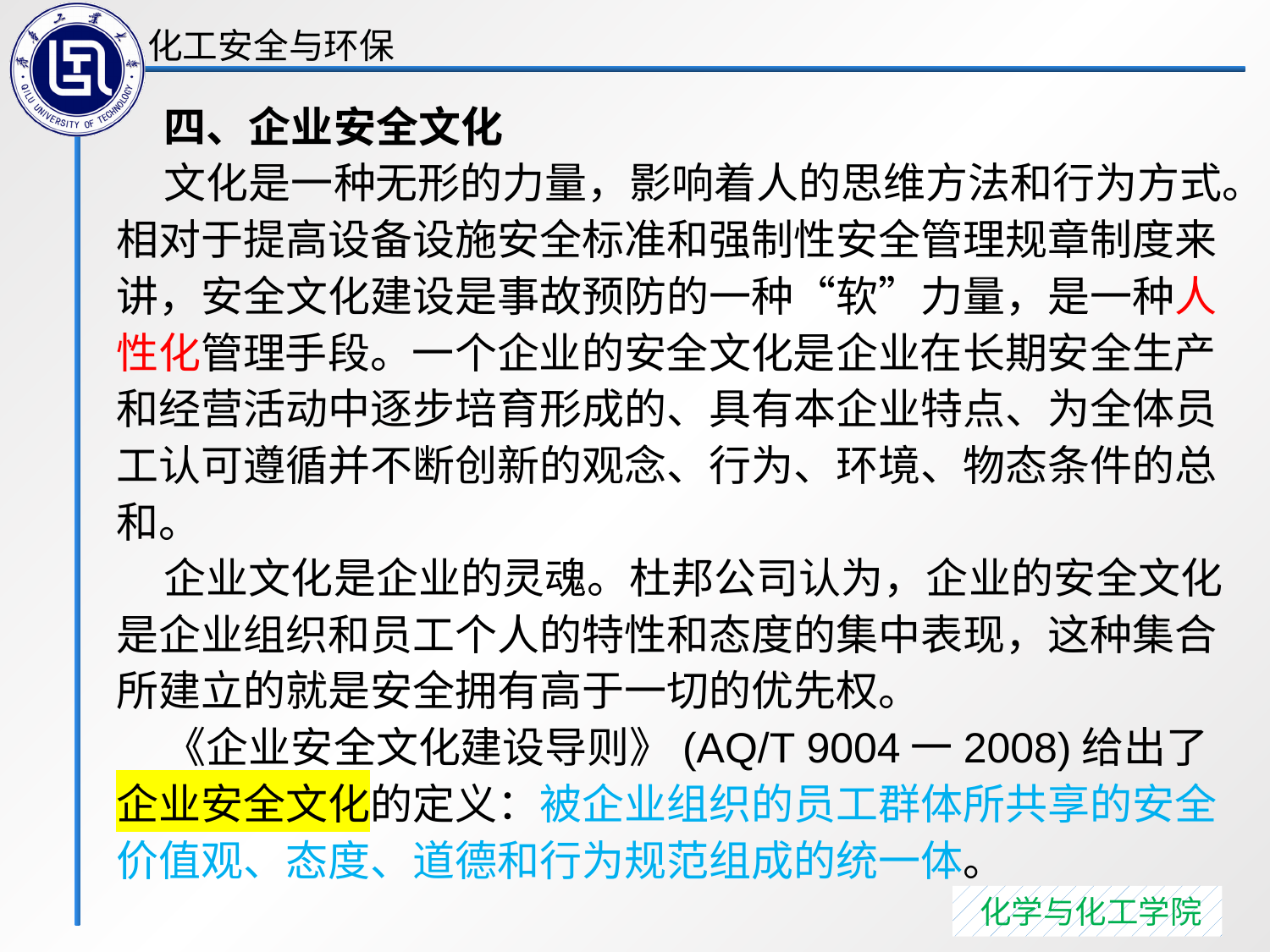

四、企业安全文化
    文化是一种无形的力量，影响着人的思维方法和行为方式。相对于提高设备设施安全标准和强制性安全管理规章制度来讲，安全文化建设是事故预防的一种“软”力量，是一种人性化管理手段。一个企业的安全文化是企业在长期安全生产和经营活动中逐步培育形成的、具有本企业特点、为全体员工认可遵循并不断创新的观念、行为、环境、物态条件的总和。
    企业文化是企业的灵魂。杜邦公司认为，企业的安全文化是企业组织和员工个人的特性和态度的集中表现，这种集合所建立的就是安全拥有高于一切的优先权。
    《企业安全文化建设导则》(AQ/T 9004一2008)给出了企业安全文化的定义：被企业组织的员工群体所共享的安全价值观、态度、道德和行为规范组成的统一体。